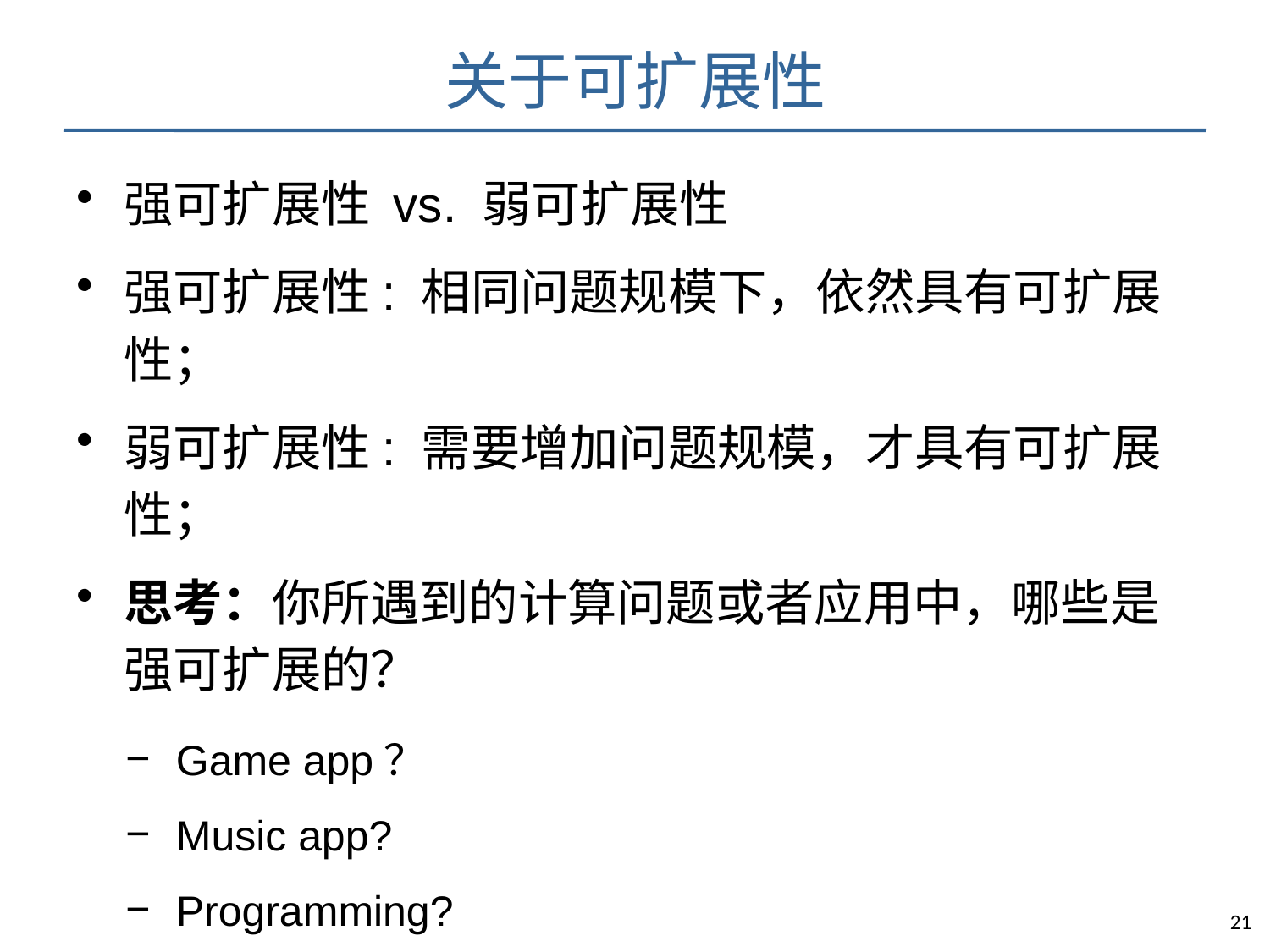

# 关于可扩展性
强可扩展性 vs. 弱可扩展性
强可扩展性: 相同问题规模下，依然具有可扩展性；
弱可扩展性: 需要增加问题规模，才具有可扩展性；
思考：你所遇到的计算问题或者应用中，哪些是强可扩展的？
Game app？
Music app?
Programming?
21